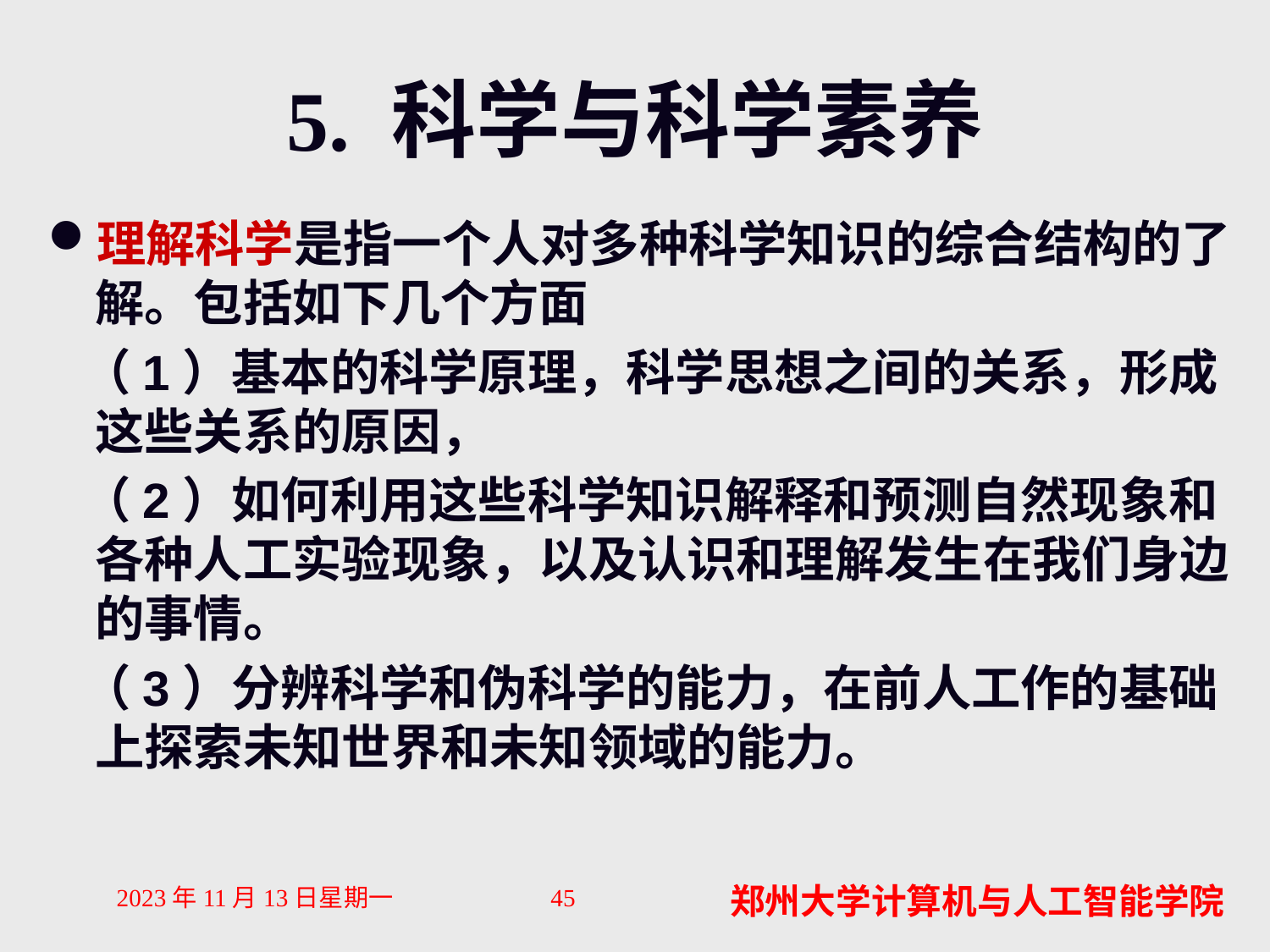

# 5. 科学与科学素养
理解科学是指一个人对多种科学知识的综合结构的了解。包括如下几个方面
  （1）基本的科学原理，科学思想之间的关系，形成这些关系的原因，
  （2）如何利用这些科学知识解释和预测自然现象和各种人工实验现象，以及认识和理解发生在我们身边的事情。
  （3）分辨科学和伪科学的能力，在前人工作的基础上探索未知世界和未知领域的能力。